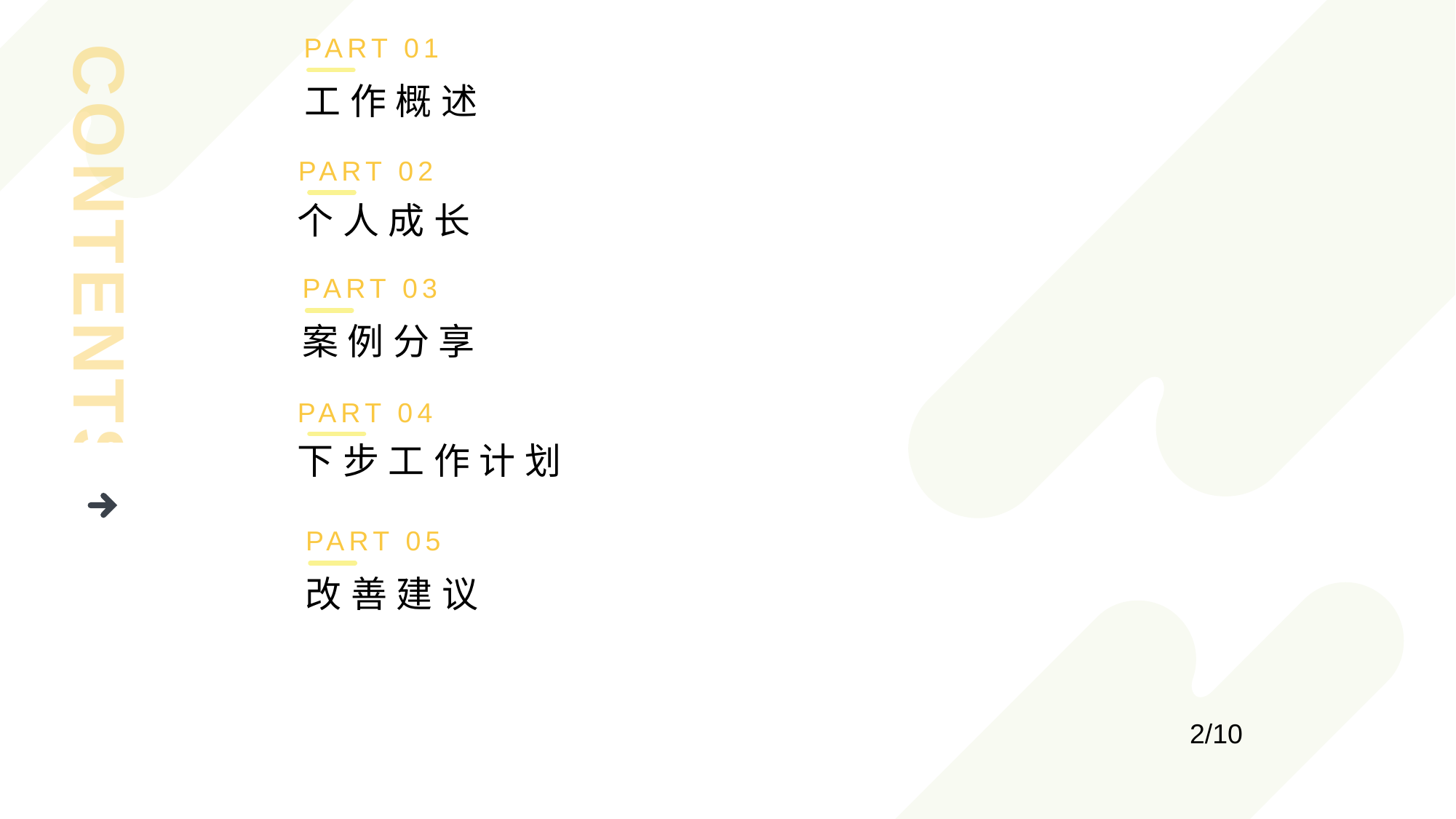

PART 01
工作概述
PART 02
个人成长
CONTENTS
PART 03
案例分享
PART 04
下步工作计划

PART 05
改善建议

2/10